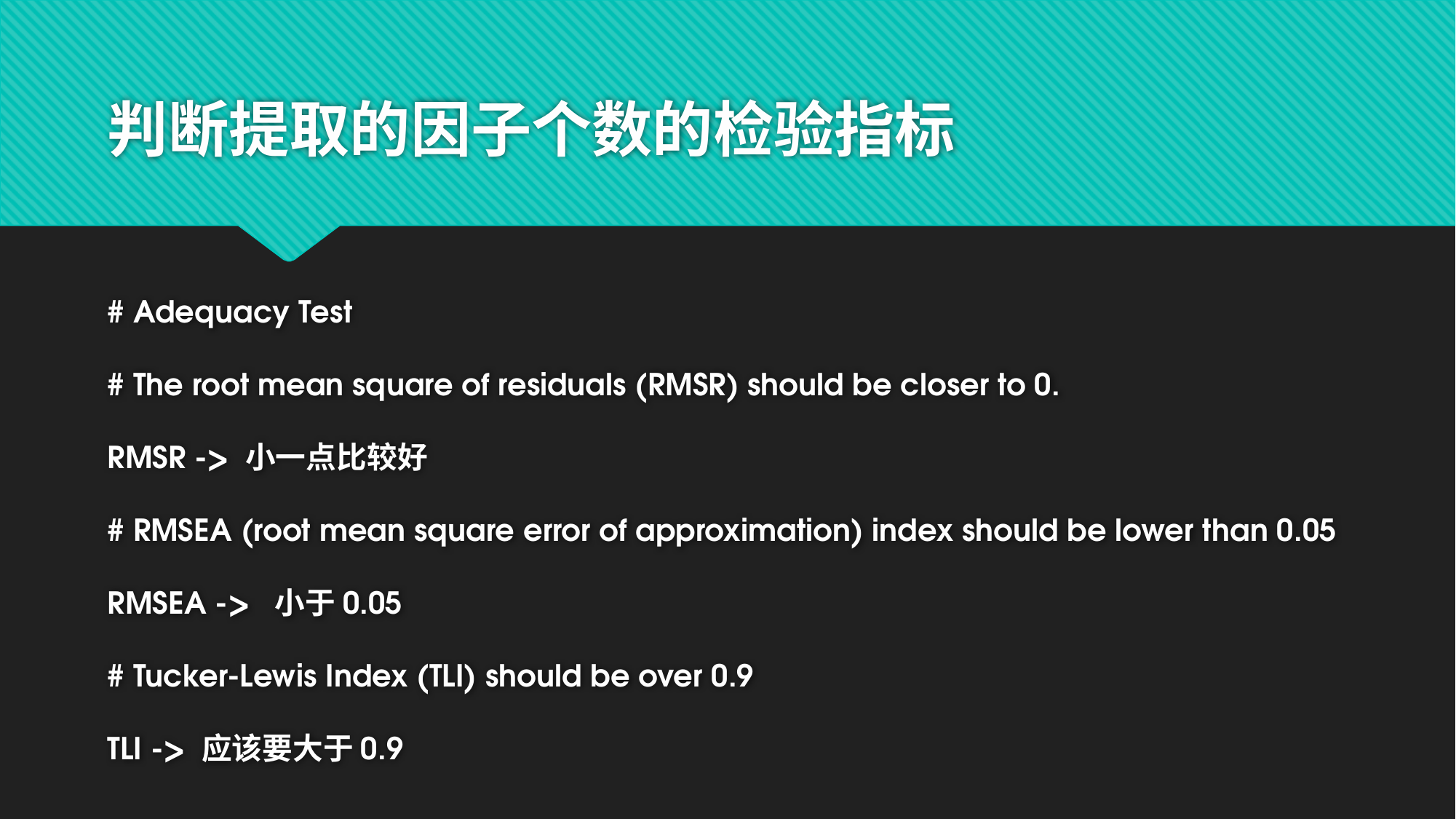

# 判断提取的因子个数的检验指标
# Adequacy Test

# The root mean square of residuals (RMSR) should be closer to 0.

RMSR -> 小一点比较好

# RMSEA (root mean square error of approximation) index should be lower than 0.05

RMSEA ->  小于0.05

# Tucker-Lewis Index (TLI) should be over 0.9

TLI -> 应该要大于0.9